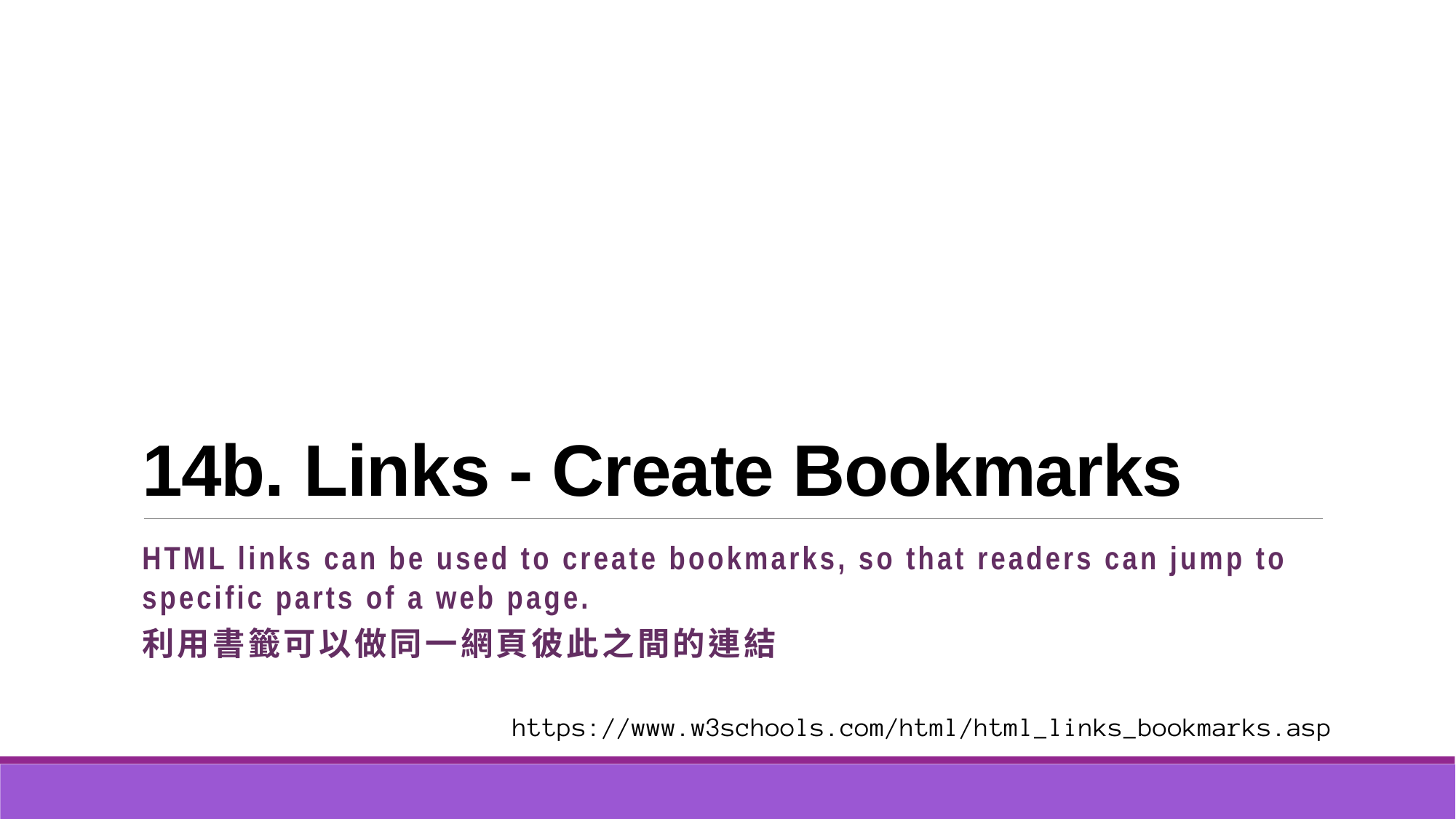

# 14b. Links - Create Bookmarks
HTML links can be used to create bookmarks, so that readers can jump to specific parts of a web page.
利用書籤可以做同一網頁彼此之間的連結

https://www.w3schools.com/html/html_links_bookmarks.asp